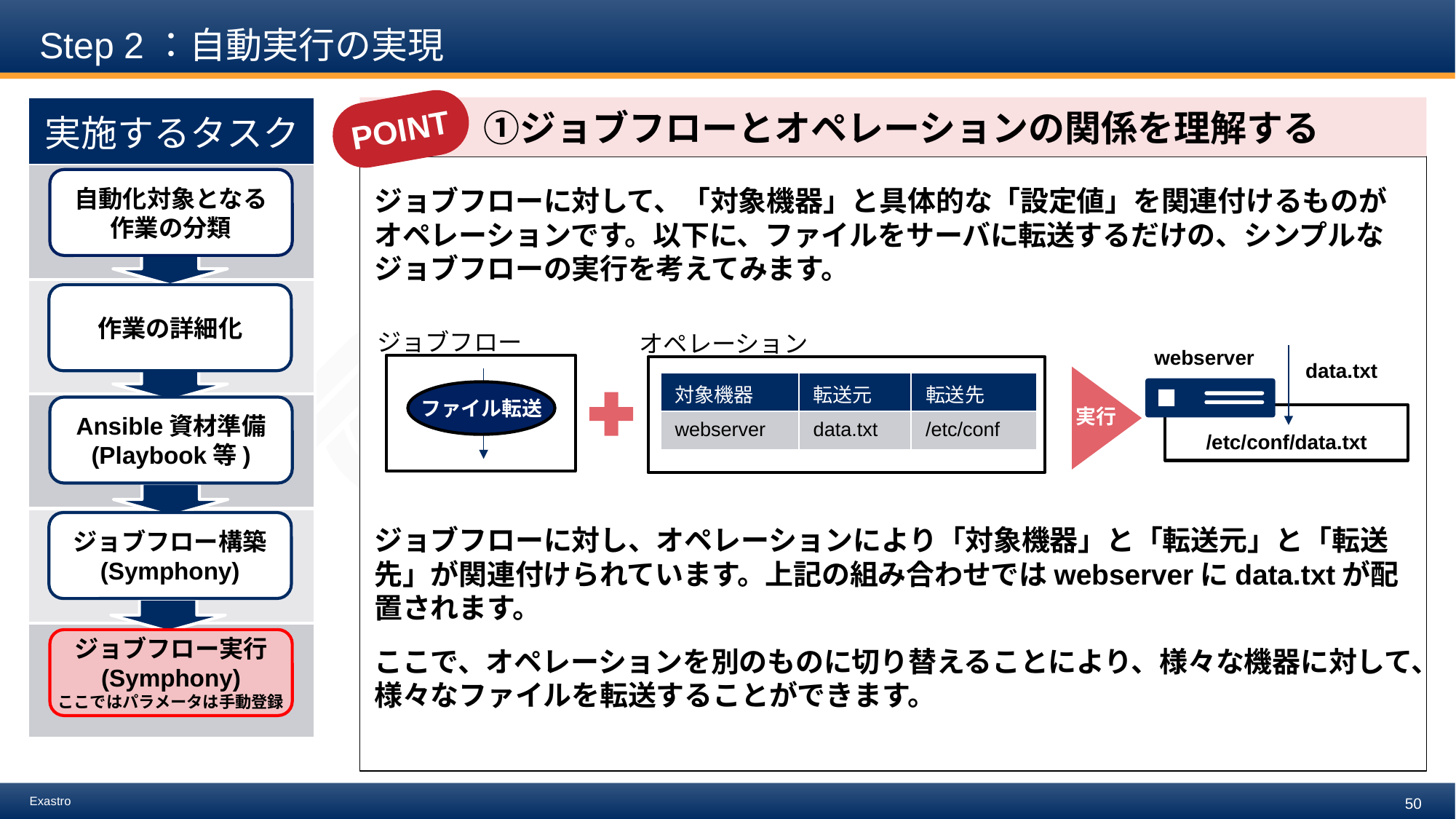

# Step 2：自動実行の実現
POINT
| 実施するタスク |
| --- |
|  |
|  |
|  |
|  |
|  |
　　　①ジョブフローとオペレーションの関係を理解する

ジョブフローに対して、「対象機器」と具体的な「設定値」を関連付けるものがオペレーションです。以下に、ファイルをサーバに転送するだけの、シンプルなジョブフローの実行を考えてみます。

ジョブフローに対し、オペレーションにより「対象機器」と「転送元」と「転送先」が関連付けられています。上記の組み合わせではwebserverにdata.txtが配置されます。

ここで、オペレーションを別のものに切り替えることにより、様々な機器に対して、様々なファイルを転送することができます。
自動化対象となる作業の分類

作業の詳細化
ジョブフロー

ファイル転送
オペレーション

webserver
data.txt

実行

| 対象機器 | 転送元 | 転送先 |
| --- | --- | --- |
| webserver | data.txt | /etc/conf |

Ansible資材準備
(Playbook等)
/etc/conf/data.txt

ジョブフロー構築
(Symphony)

ジョブフロー実行
(Symphony)
ここではパラメータは手動登録